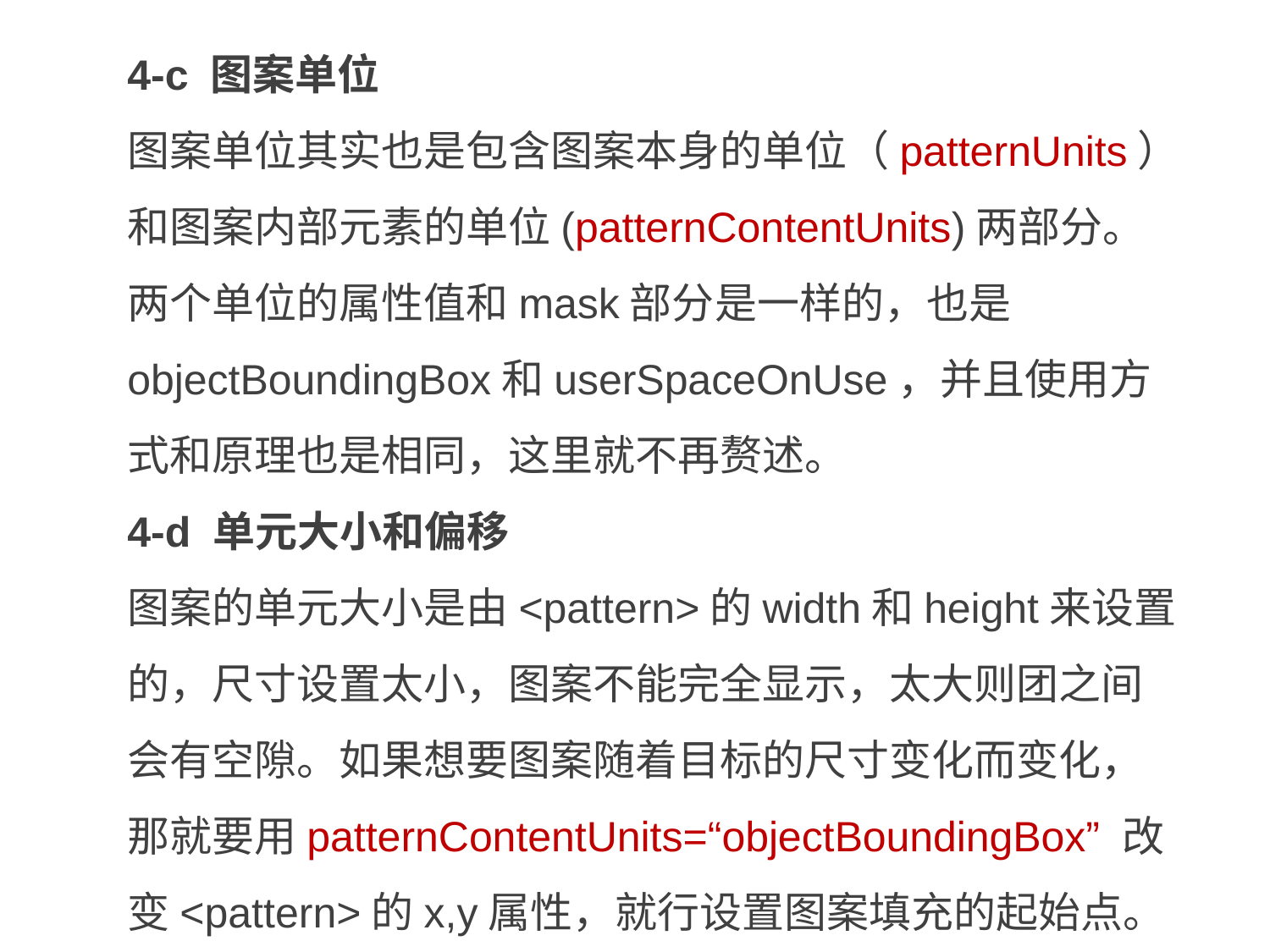

4-c 图案单位
图案单位其实也是包含图案本身的单位（patternUnits）和图案内部元素的单位(patternContentUnits)两部分。
两个单位的属性值和mask部分是一样的，也是objectBoundingBox和userSpaceOnUse，并且使用方式和原理也是相同，这里就不再赘述。
4-d 单元大小和偏移
图案的单元大小是由<pattern>的width和height来设置的，尺寸设置太小，图案不能完全显示，太大则团之间会有空隙。如果想要图案随着目标的尺寸变化而变化，那就要用patternContentUnits=“objectBoundingBox” 改变<pattern>的x,y属性，就行设置图案填充的起始点。